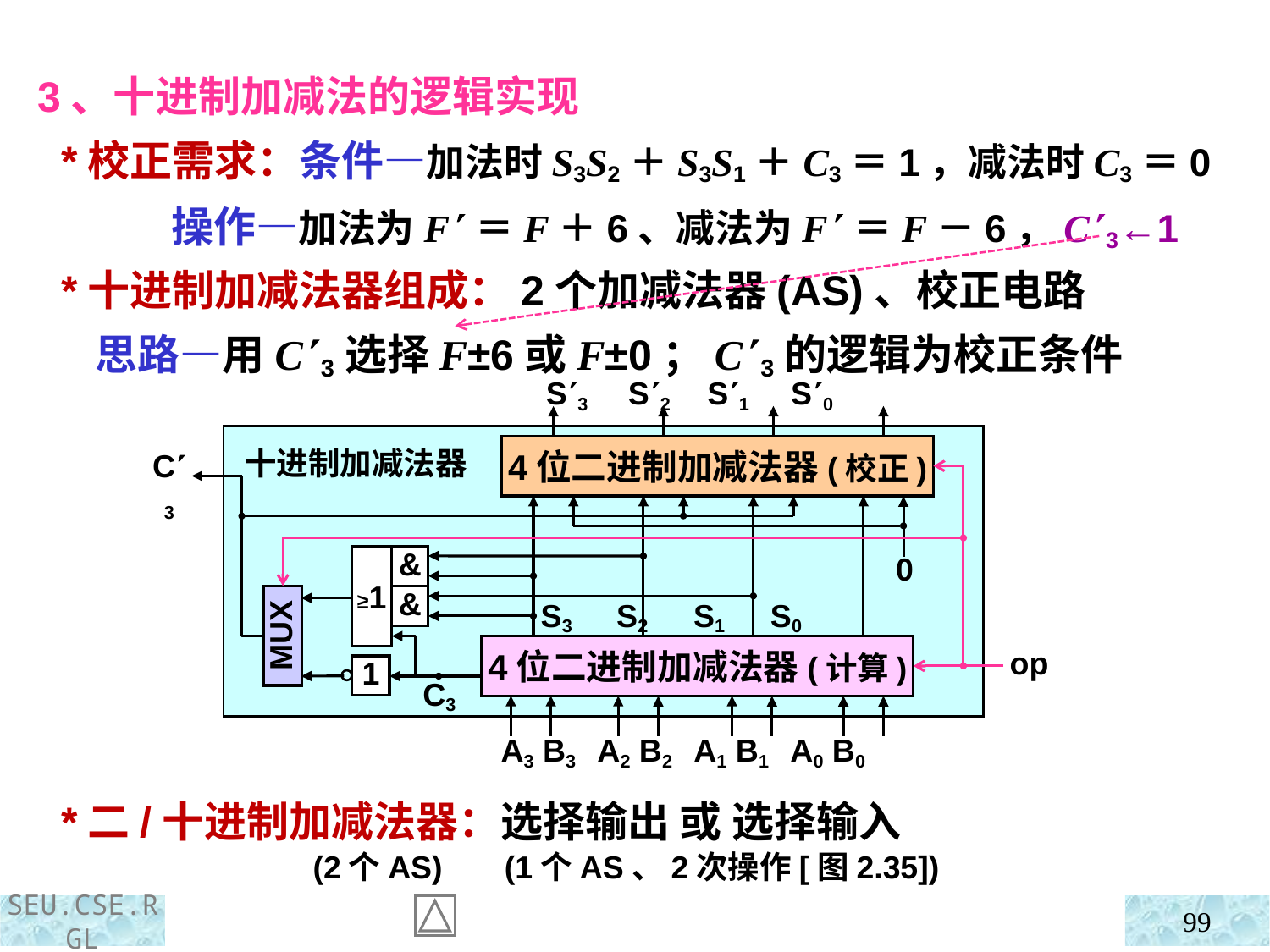

3、十进制加减法的逻辑实现
  *校正需求：条件—加法时S3S2＋S3S1＋C3＝1，减法时C3＝0
             操作—加法为F ′＝F＋6、减法为F ′＝F－6，C ′3←1
  *十进制加减法器组成：2个加减法器(AS)、校正电路
     思路—用C ′3选择F±6或F±0；C ′3的逻辑为校正条件
S′3     S′2     S′1      S′0
  十进制加减法器

4位二进制加减法器(校正)
C′3
0
MUX
S3     S2      S1      S0
4位二进制加减法器(计算)
op
C3
A3 B3   A2 B2   A1 B1   A0 B0
&
≥1
&
1

  *二/十进制加减法器：选择输出 或 选择输入
                               (2个AS)       (1个AS、2次操作[图2.35])
99